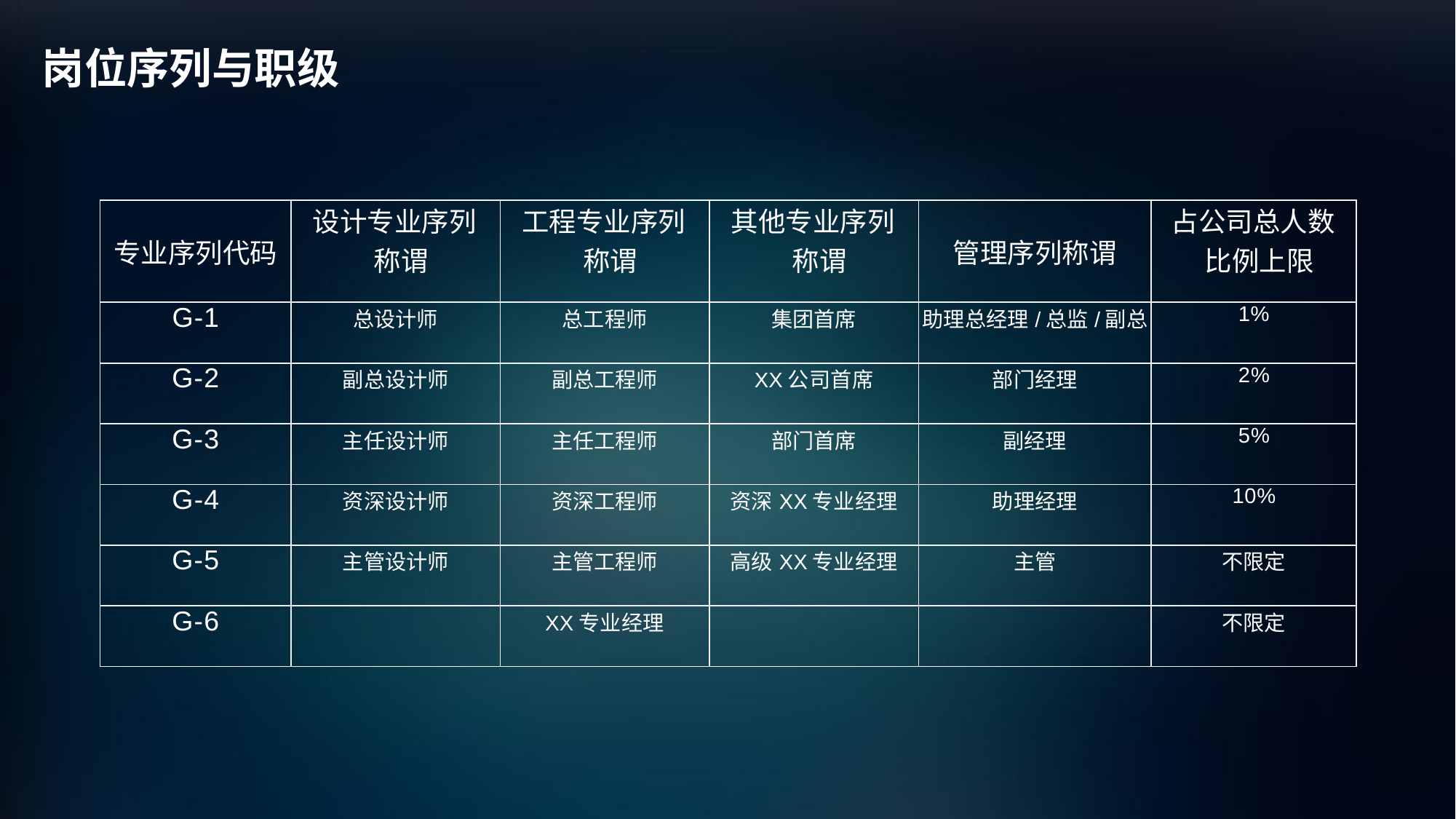

# 岗位序列与职级
| 专业序列代码 | 设计专业序列 称谓 | 工程专业序列 称谓 | 其他专业序列 称谓 | 管理序列称谓 | 占公司总人数 比例上限 |
| --- | --- | --- | --- | --- | --- |
| G-1 | 总设计师 | 总工程师 | 集团首席 | 助理总经理/总监/副总 | 1% |
| G-2 | 副总设计师 | 副总工程师 | XX公司首席 | 部门经理 | 2% |
| G-3 | 主任设计师 | 主任工程师 | 部门首席 | 副经理 | 5% |
| G-4 | 资深设计师 | 资深工程师 | 资深XX专业经理 | 助理经理 | 10% |
| G-5 | 主管设计师 | 主管工程师 | 高级XX专业经理 | 主管 | 不限定 |
| G-6 |  | XX专业经理 |  |  | 不限定 |